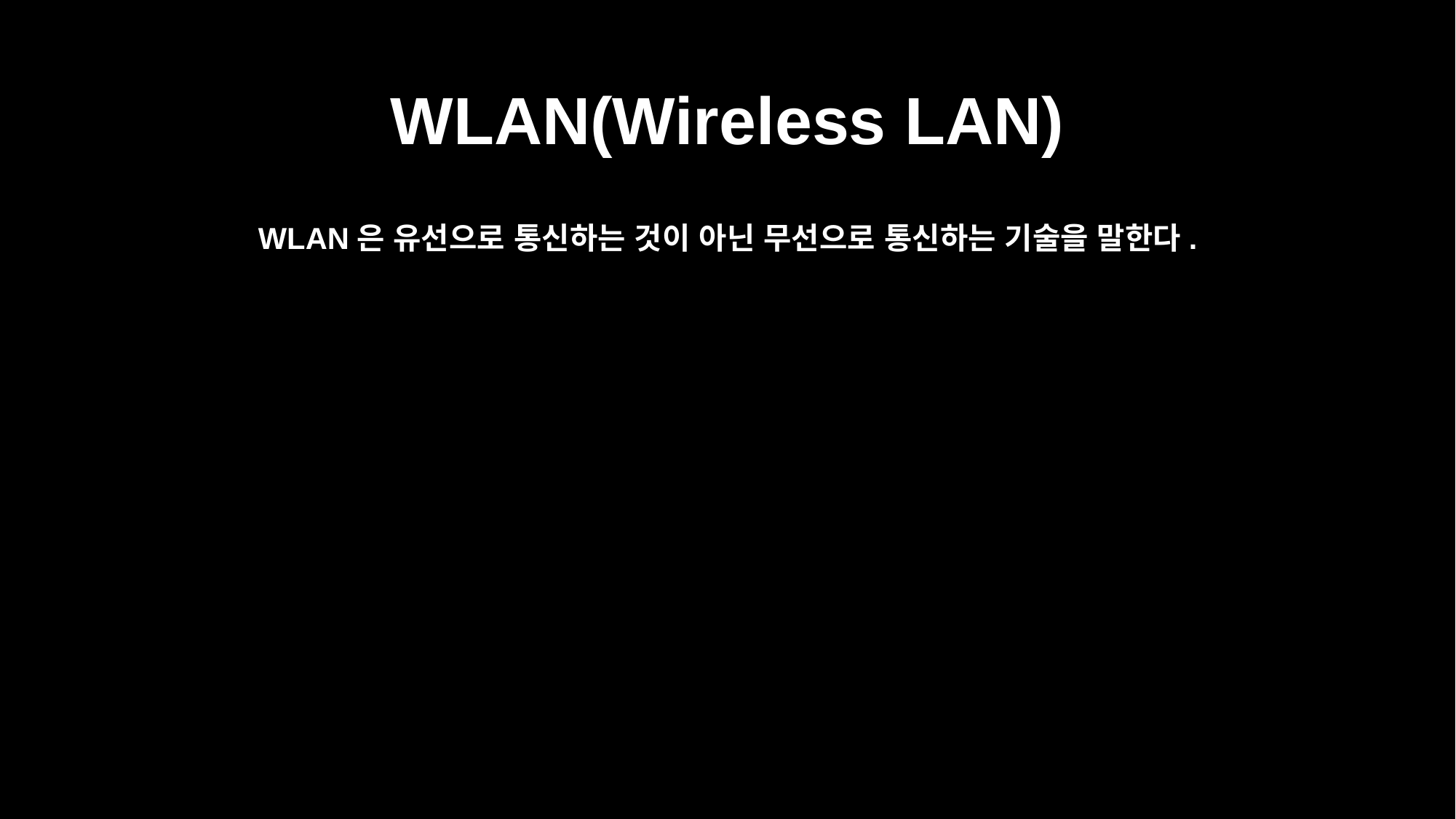

# WLAN(Wireless LAN)
WLAN은 유선으로 통신하는 것이 아닌 무선으로 통신하는 기술을 말한다.